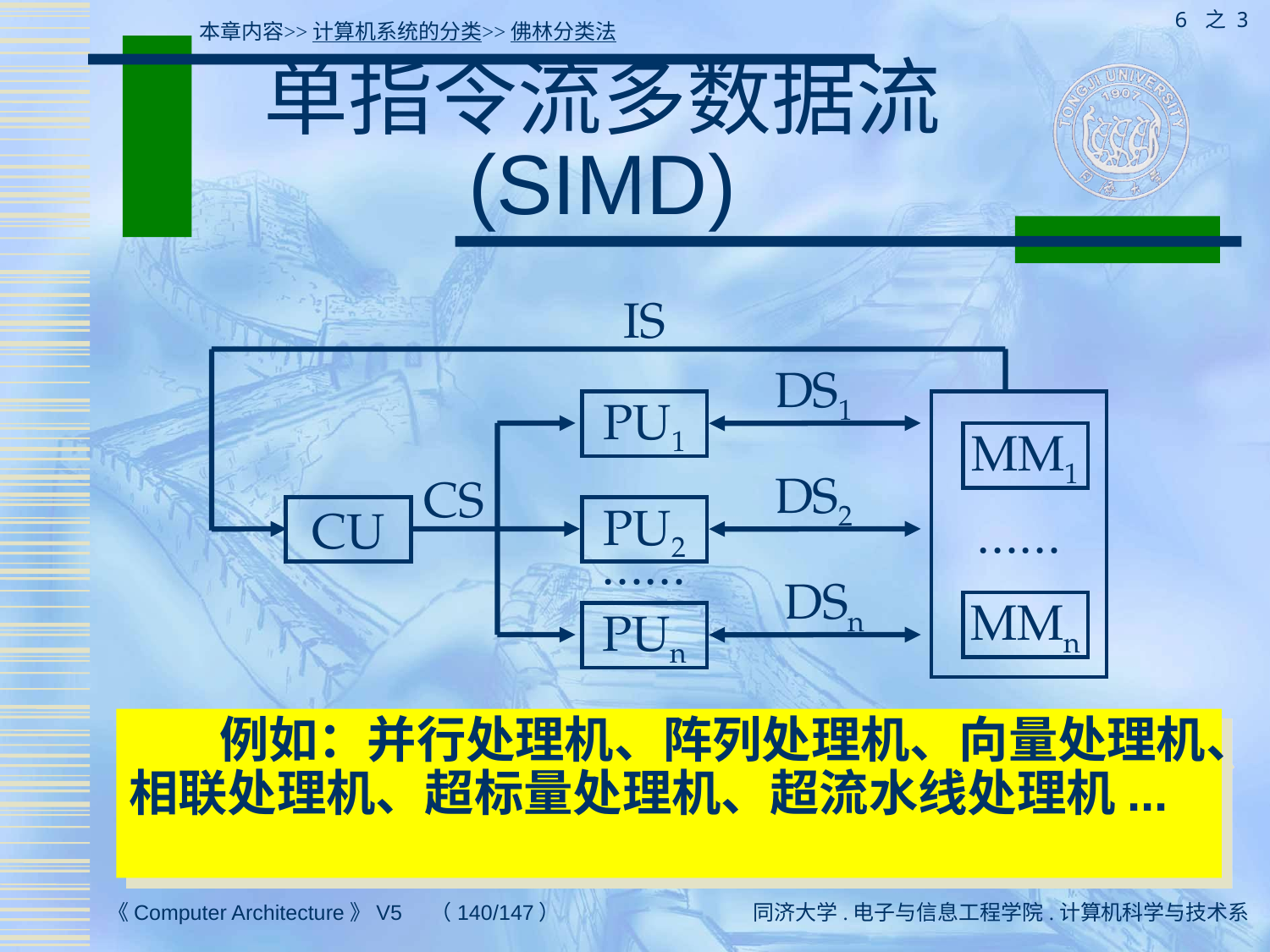

6 之 3
本章内容>>计算机系统的分类>>佛林分类法
# 单指令流多数据流 (SIMD)
IS

DS1
PU1
……

MM1
CS
DS2
CU
PU2

……

DSn
MMn
PUn

       例如：并行处理机、阵列处理机、向量处理机、相联处理机、超标量处理机、超流水线处理机...